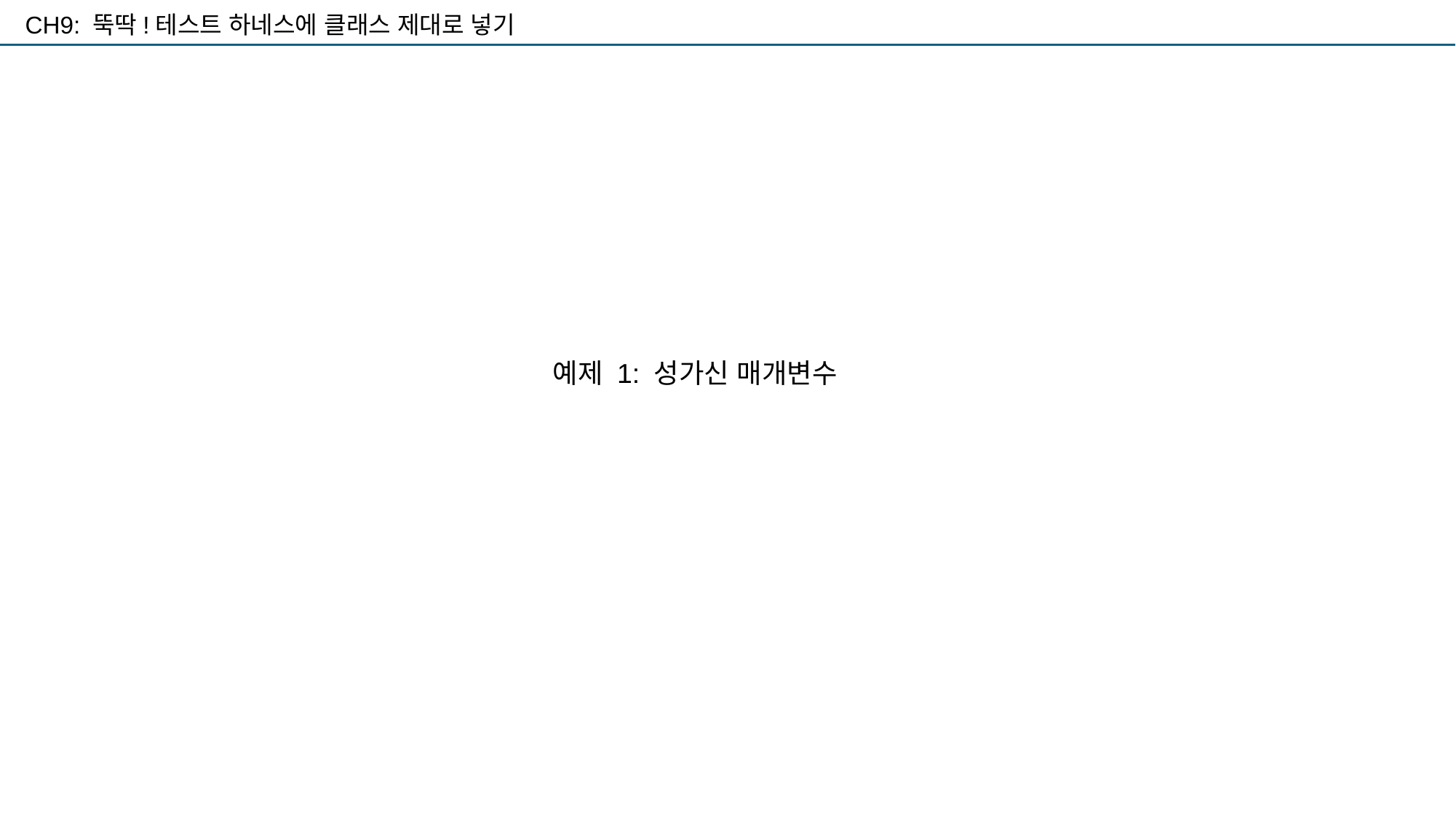

CH9: 뚝딱!테스트 하네스에 클래스 제대로 넣기
예제 1: 성가신 매개변수